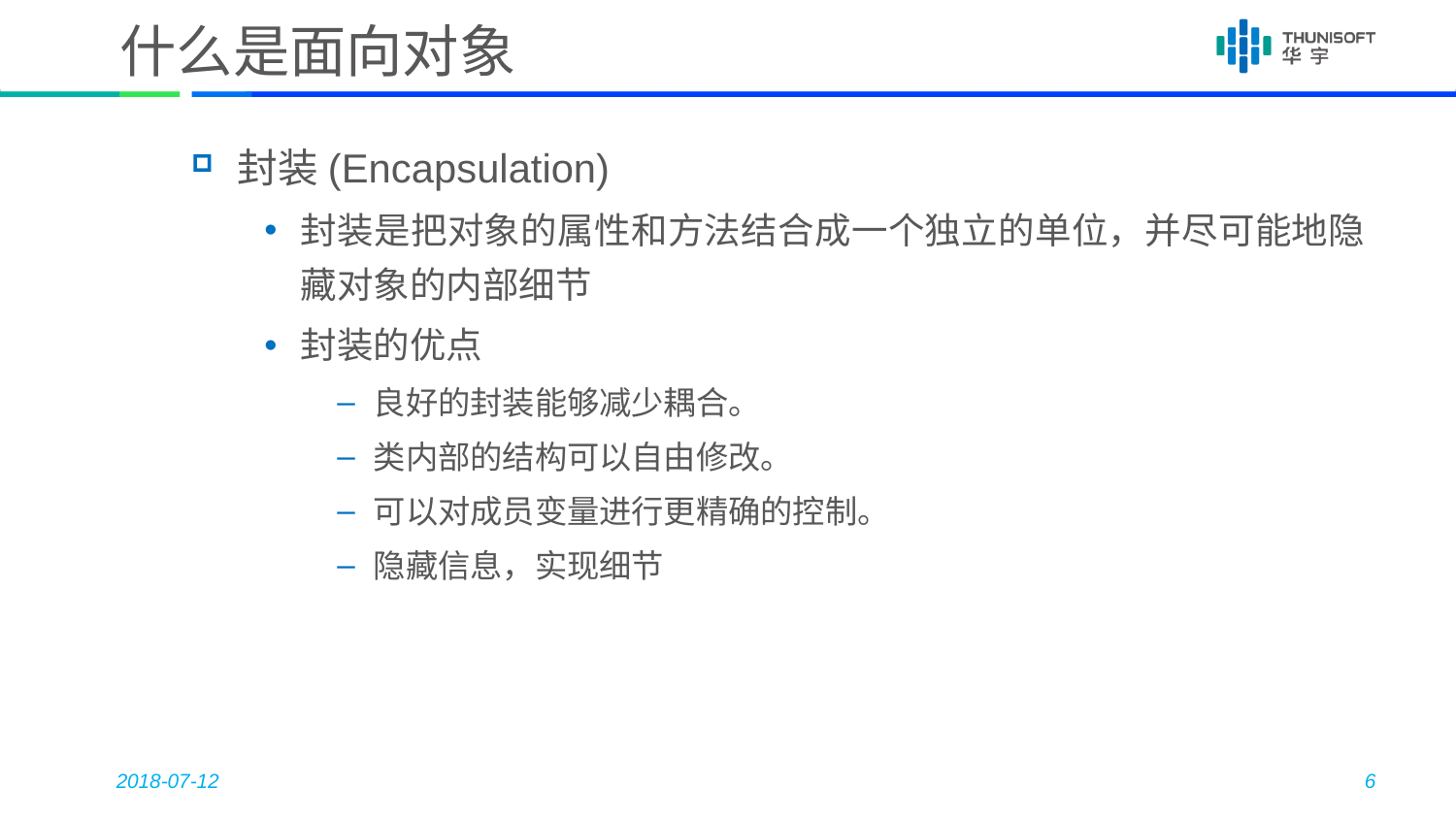

# 什么是面向对象
封装(Encapsulation)
封装是把对象的属性和方法结合成一个独立的单位，并尽可能地隐藏对象的内部细节
封装的优点
良好的封装能够减少耦合。
类内部的结构可以自由修改。
可以对成员变量进行更精确的控制。
隐藏信息，实现细节

2018-07-12
6